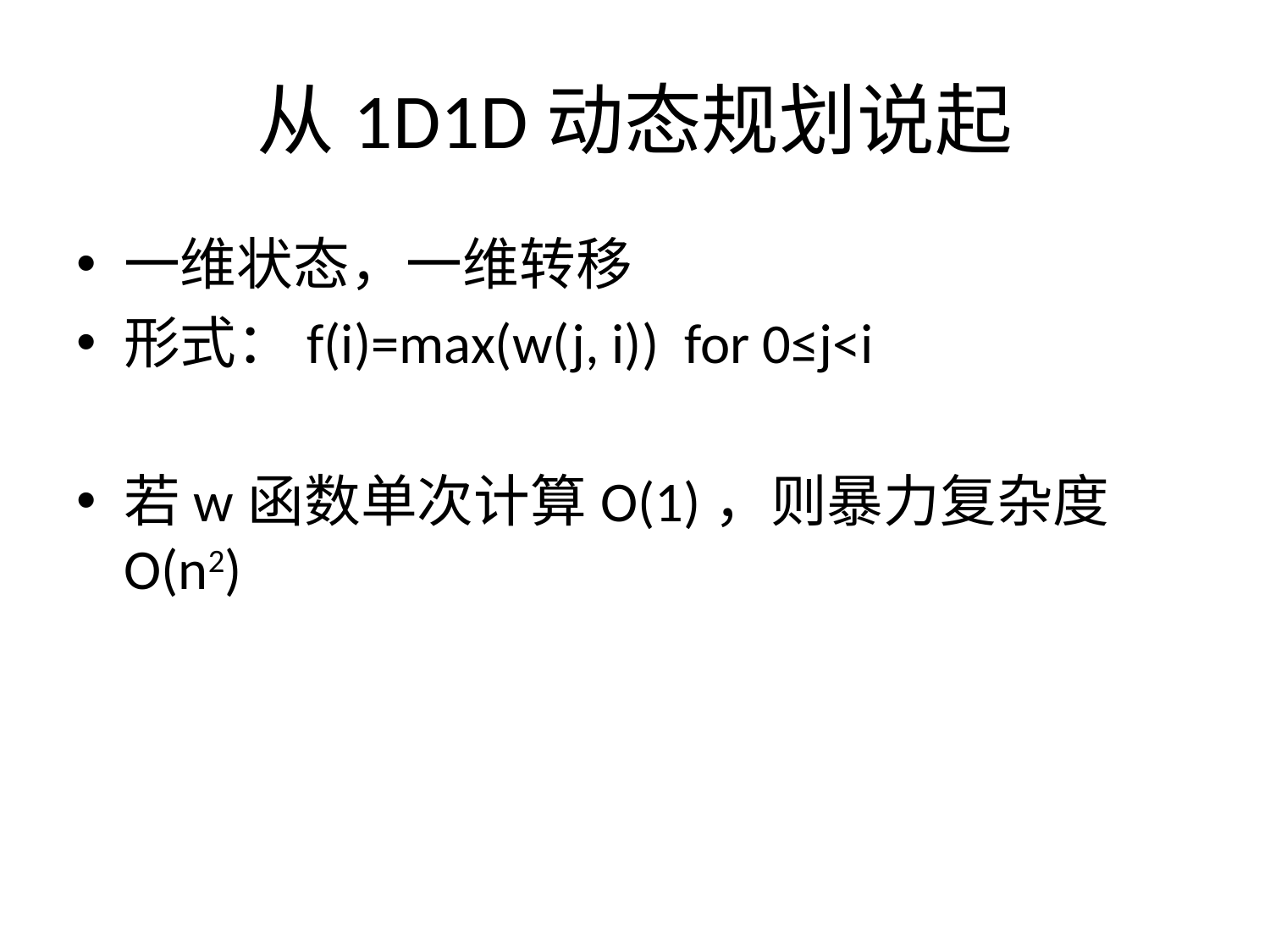

# 从1D1D动态规划说起
一维状态，一维转移
形式：f(i)=max(w(j, i))  for 0≤j<i

若w函数单次计算O(1)，则暴力复杂度O(n2)